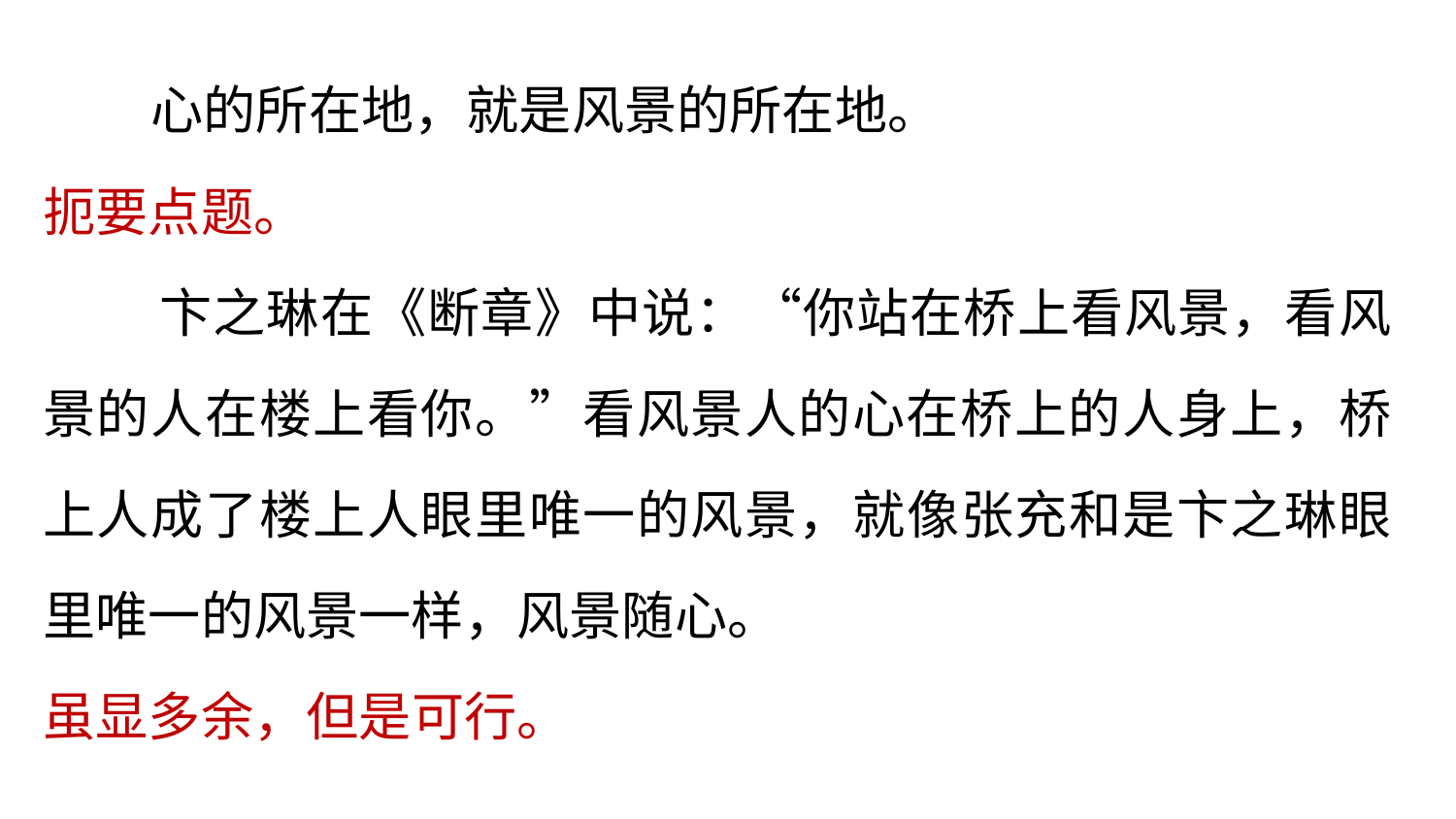

心的所在地，就是风景的所在地。
扼要点题。
        卞之琳在《断章》中说：“你站在桥上看风景，看风景的人在楼上看你。”看风景人的心在桥上的人身上，桥上人成了楼上人眼里唯一的风景，就像张充和是卞之琳眼里唯一的风景一样，风景随心。
虽显多余，但是可行。